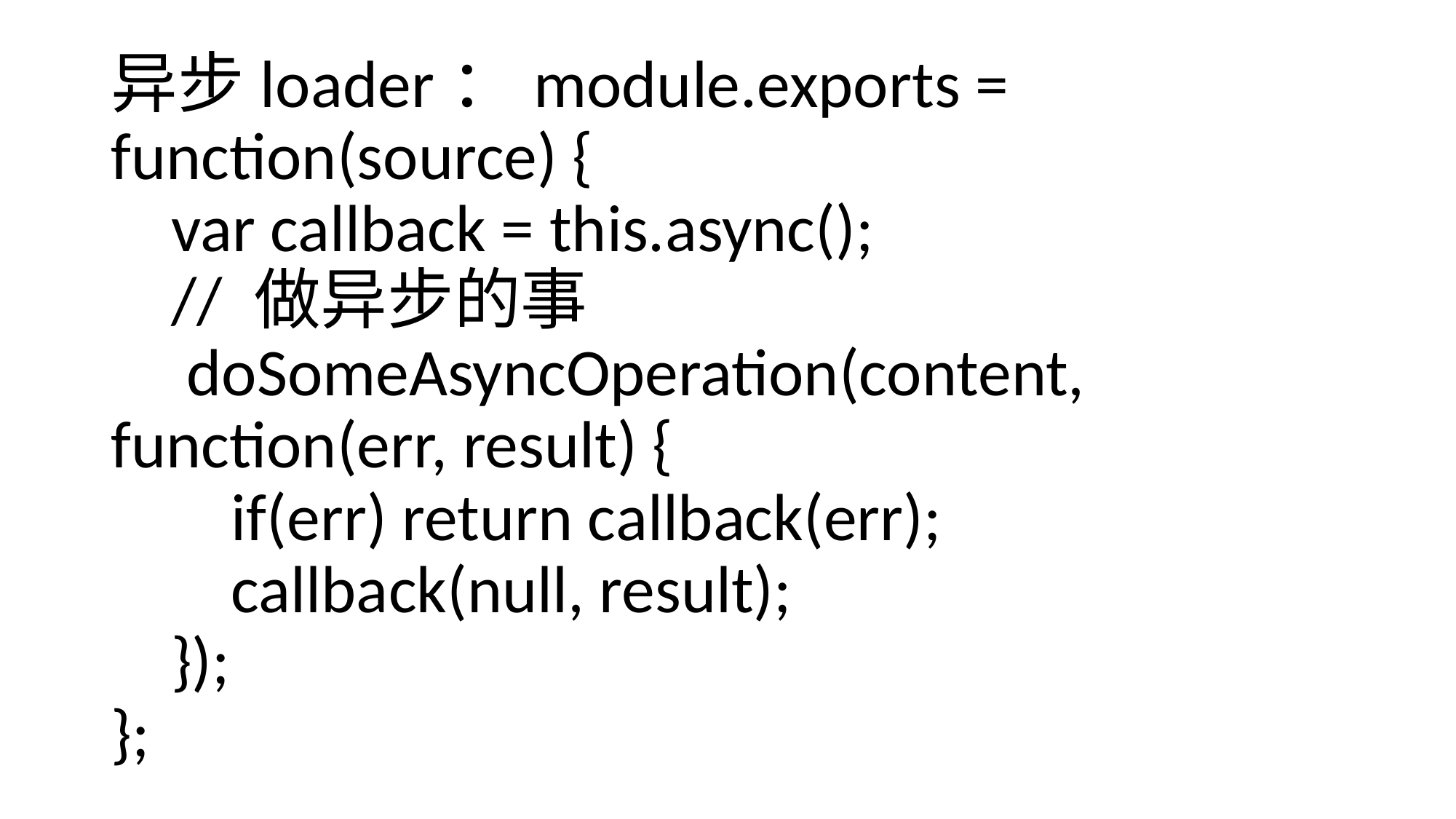

# 异步loader：module.exports = function(source) { var callback = this.async(); // 做异步的事 doSomeAsyncOperation(content, function(err, result) { if(err) return callback(err); callback(null, result); }); };